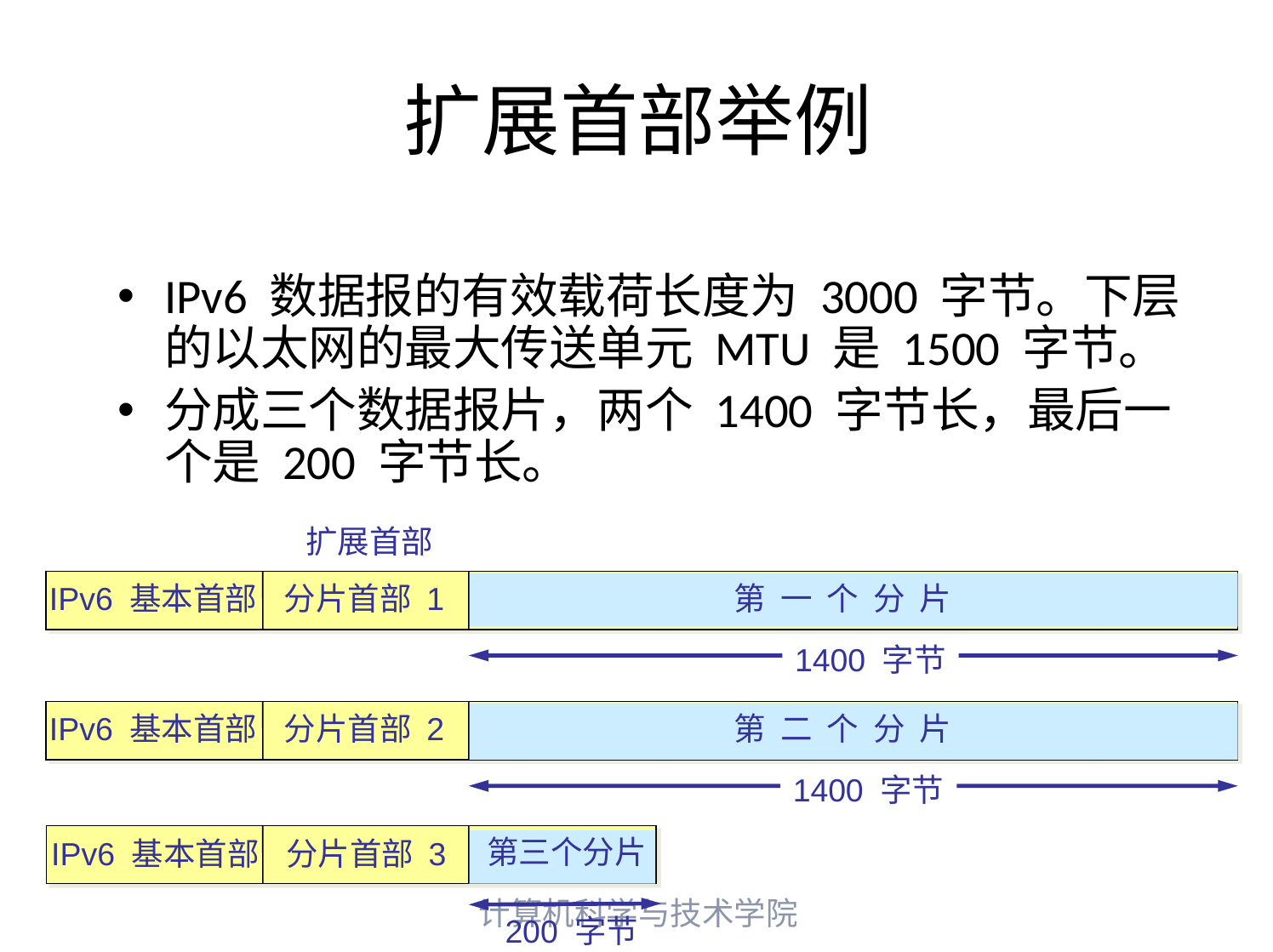

# 扩展首部举例
IPv6 数据报的有效载荷长度为 3000 字节。下层的以太网的最大传送单元 MTU 是 1500 字节。
分成三个数据报片，两个 1400 字节长，最后一个是 200 字节长。
扩展首部

IPv6 基本首部
分片首部 1
第  一  个  分  片

1400 字节

IPv6 基本首部
分片首部 2
第  二  个  分  片

1400 字节

第三个分片
IPv6 基本首部
分片首部 3

计算机科学与技术学院
158

200 字节